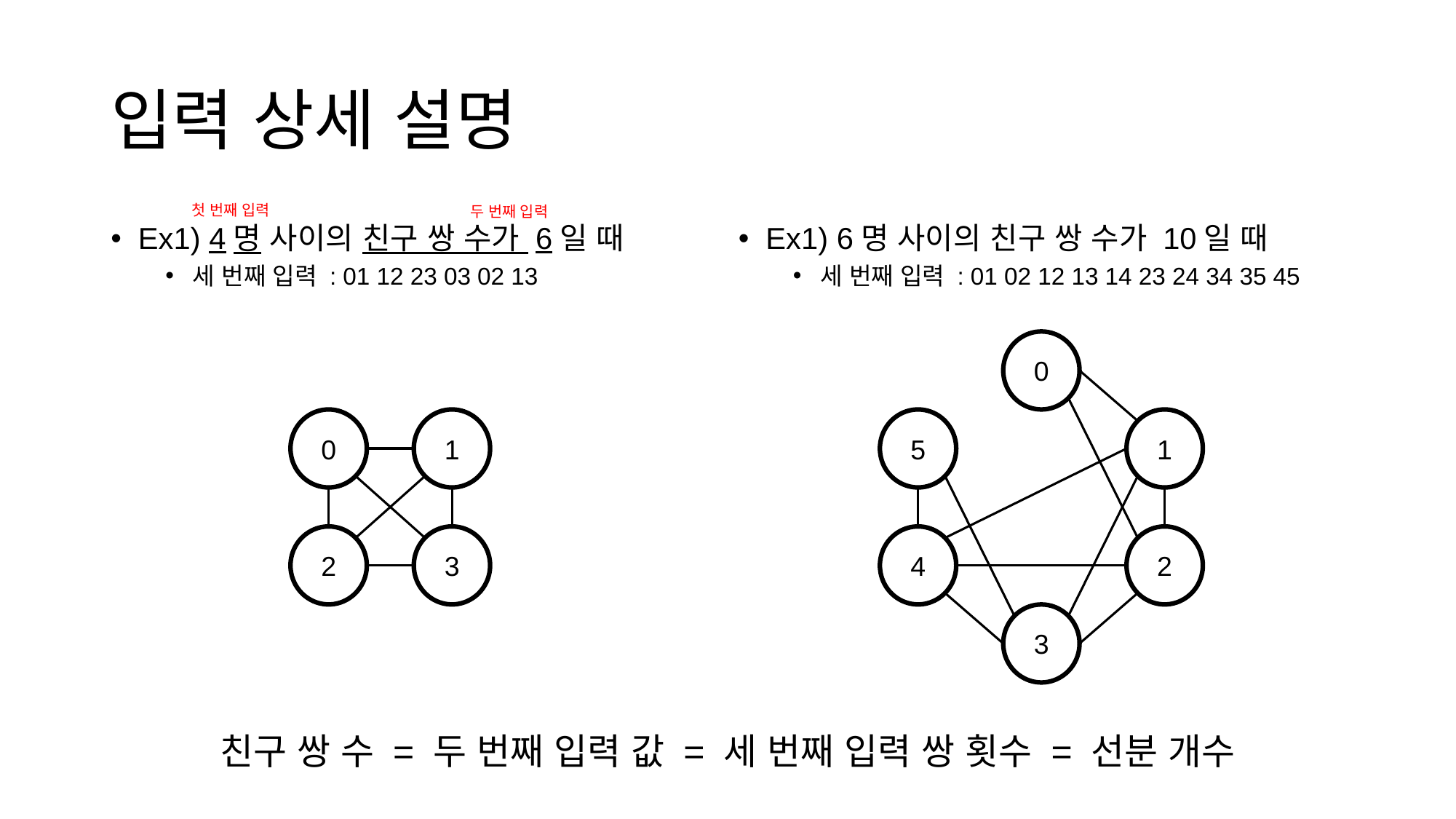

# 입력 상세 설명
첫 번째 입력
두 번째 입력
Ex1) 4명 사이의 친구 쌍 수가 6일 때
세 번째 입력 : 01 12 23 03 02 13
Ex1) 6명 사이의 친구 쌍 수가 10일 때
세 번째 입력 : 01 02 12 13 14 23 24 34 35 45
0
0
1
5
1
3
2
4
2
3
친구 쌍 수 = 두 번째 입력 값 = 세 번째 입력 쌍 횟수 = 선분 개수